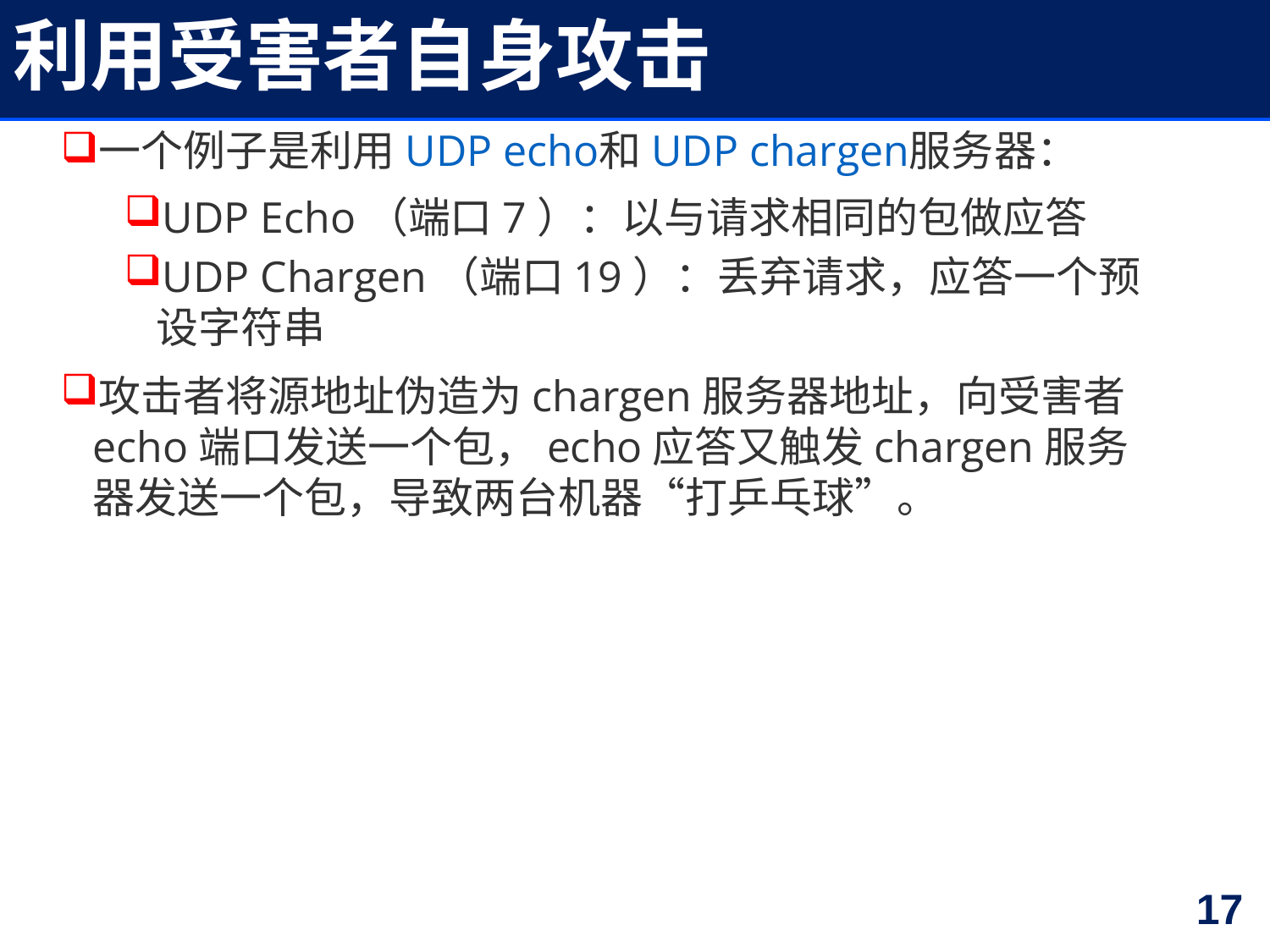

# 利用受害者自身攻击
一个例子是利用UDP echo和UDP chargen服务器：
UDP Echo（端口7）：以与请求相同的包做应答
UDP Chargen（端口19）：丢弃请求，应答一个预设字符串
攻击者将源地址伪造为chargen服务器地址，向受害者echo端口发送一个包，echo应答又触发chargen服务器发送一个包，导致两台机器“打乒乓球”。
17